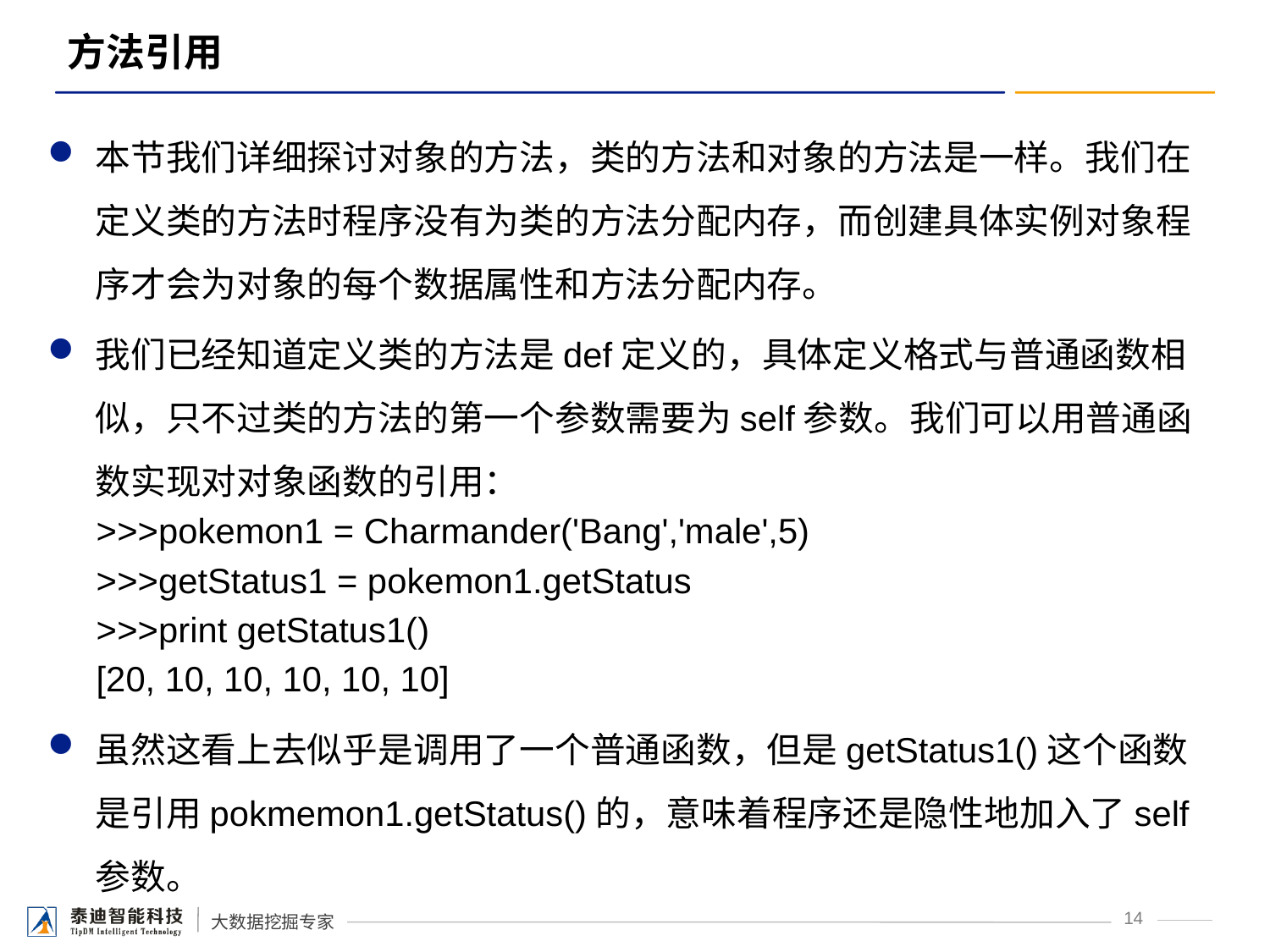

# 方法引用
本节我们详细探讨对象的方法，类的方法和对象的方法是一样。我们在定义类的方法时程序没有为类的方法分配内存，而创建具体实例对象程序才会为对象的每个数据属性和方法分配内存。
我们已经知道定义类的方法是def定义的，具体定义格式与普通函数相似，只不过类的方法的第一个参数需要为self参数。我们可以用普通函数实现对对象函数的引用：
     >>>pokemon1 = Charmander('Bang','male',5)
     >>>getStatus1 = pokemon1.getStatus
     >>>print getStatus1()
     [20, 10, 10, 10, 10, 10]
虽然这看上去似乎是调用了一个普通函数，但是getStatus1()这个函数是引用pokmemon1.getStatus()的，意味着程序还是隐性地加入了self参数。